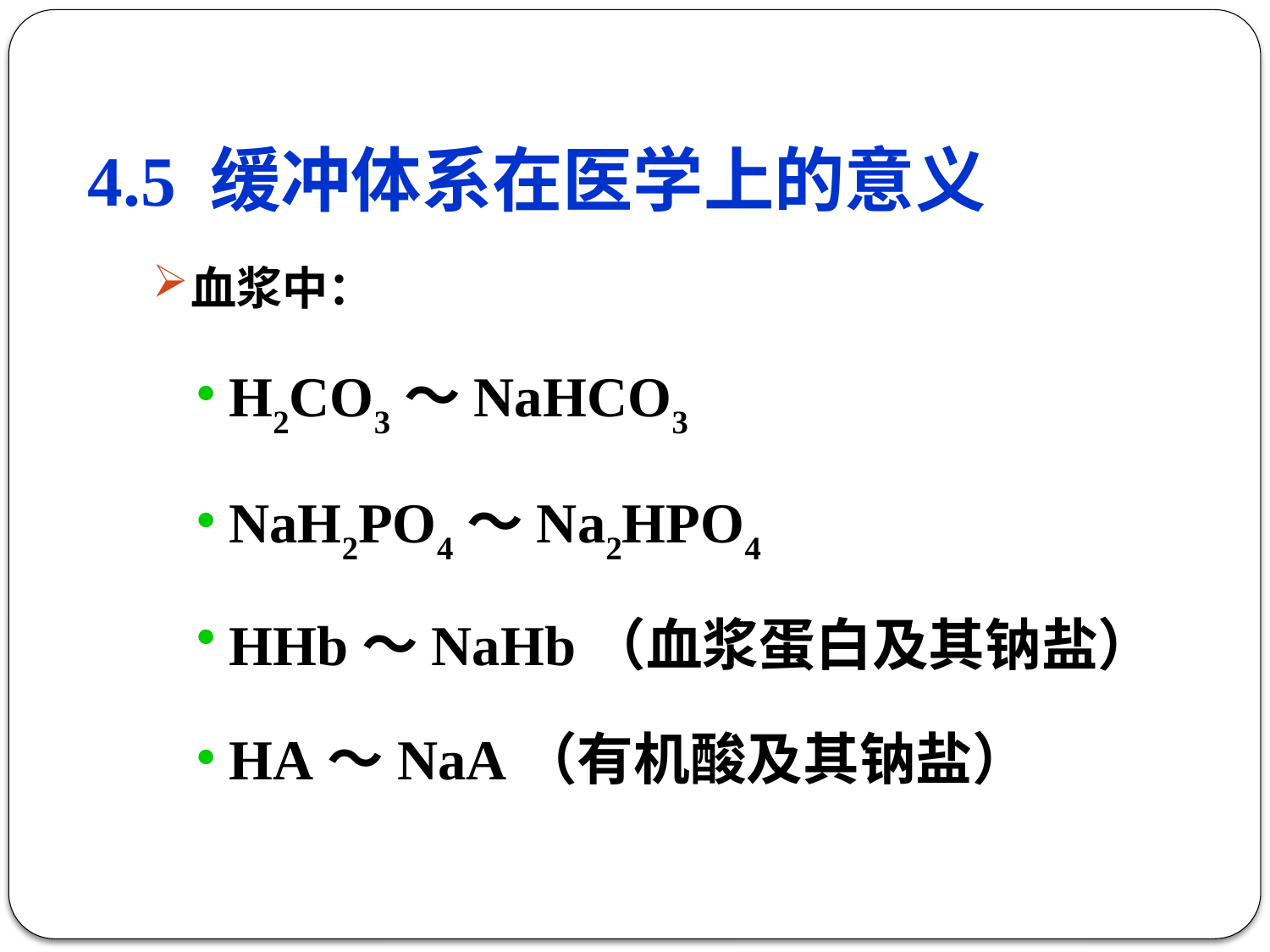

4.5 缓冲体系在医学上的意义
血浆中：
H2CO3～NaHCO3
NaH2PO4～Na2HPO4
HHb～NaHb（血浆蛋白及其钠盐）
HA～NaA（有机酸及其钠盐）